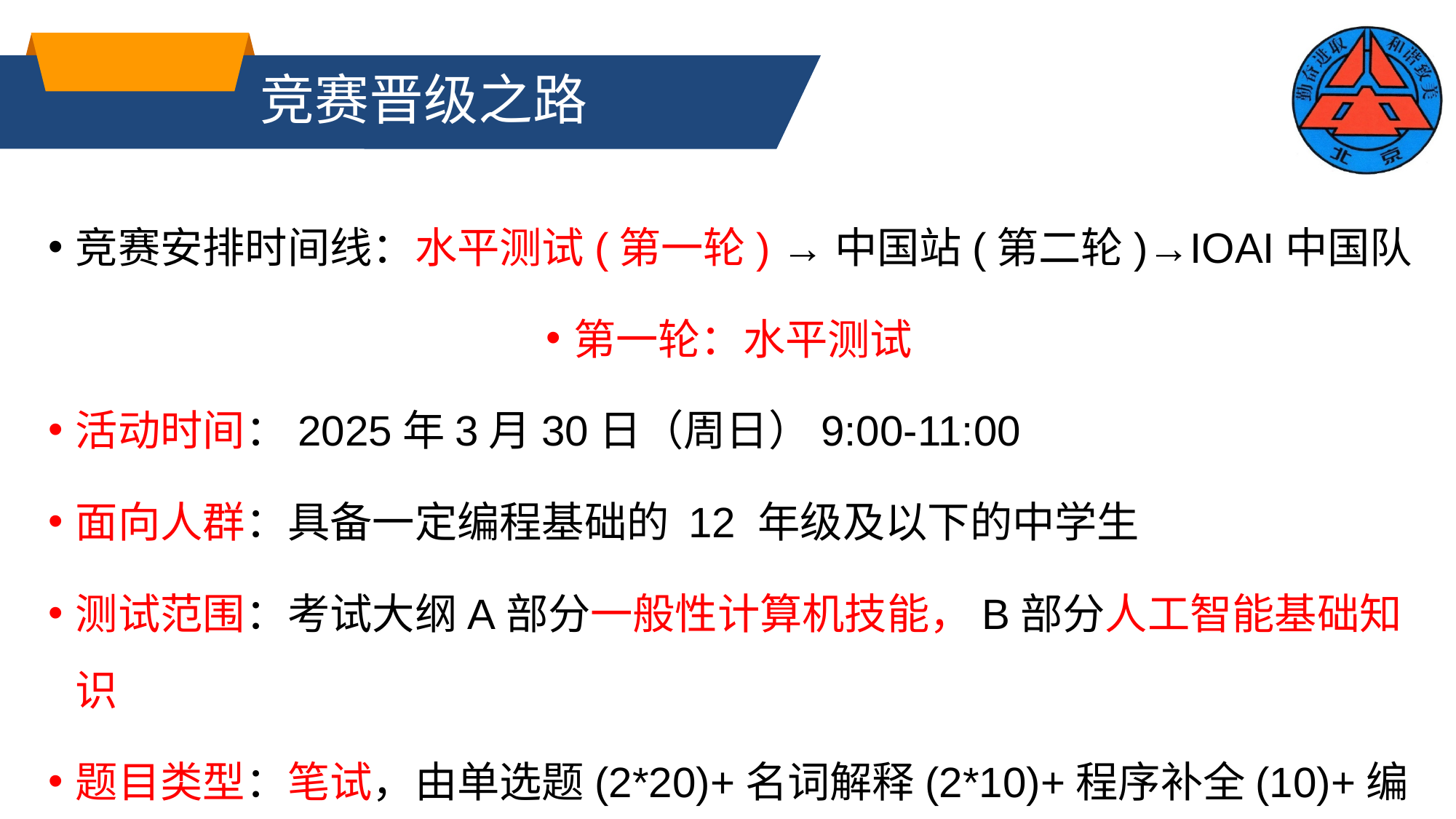

# 竞赛晋级之路
竞赛安排时间线：水平测试(第一轮) →中国站(第二轮)→IOAI中国队
第一轮：水平测试
活动时间：2025年3月30日（周日）9:00-11:00
面向人群：具备一定编程基础的 12 年级及以下的中学生
测试范围：考试大纲A部分一般性计算机技能，B部分人工智能基础知识
题目类型：笔试，由单选题(2*20)+名词解释(2*10)+程序补全(10)+编程题组成(30)，满分 100=40+20+10+30 分，时间 120 分钟。